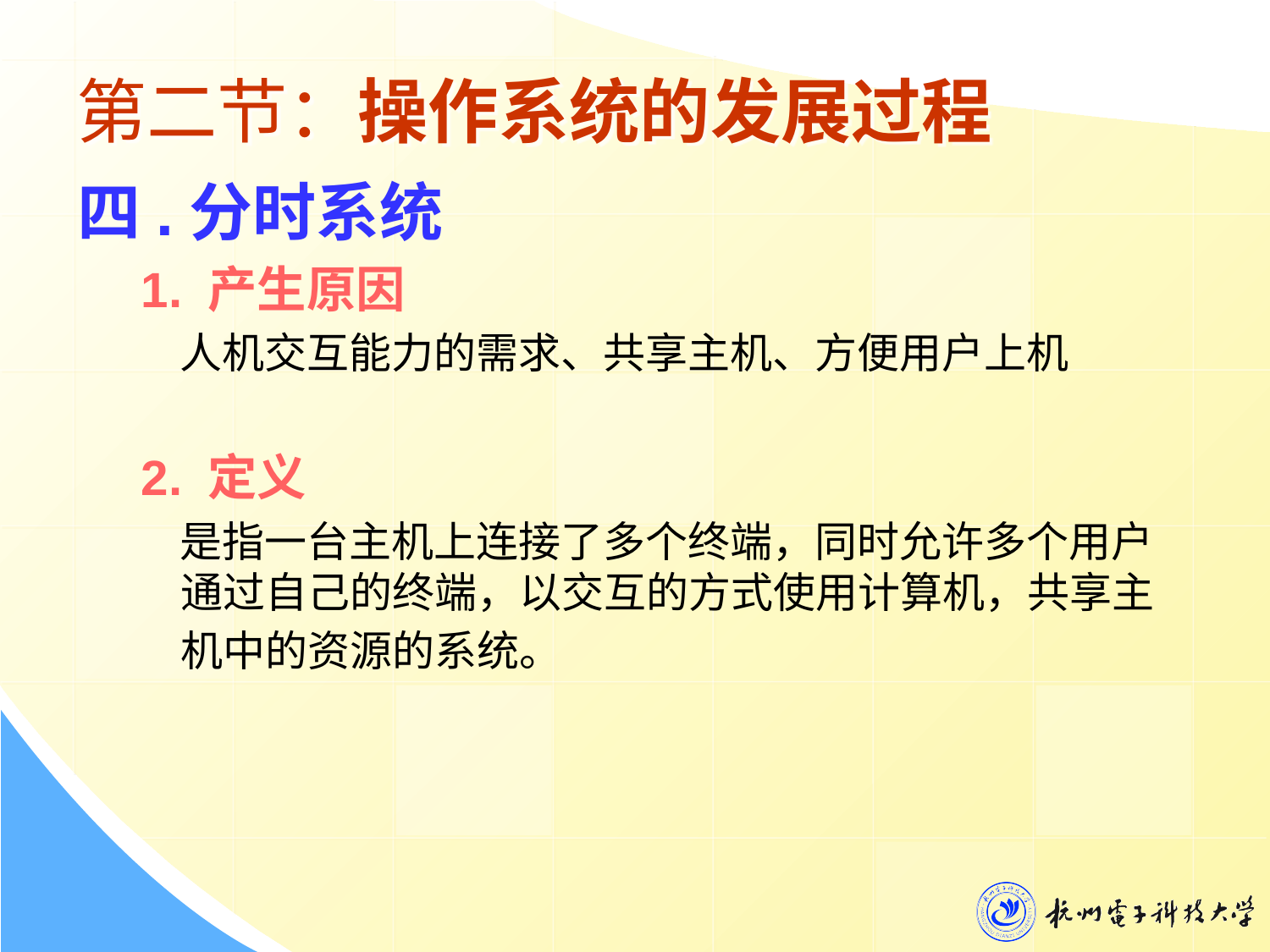

# 第二节：操作系统的发展过程
四.分时系统
1. 产生原因
   人机交互能力的需求、共享主机、方便用户上机

2. 定义
   是指一台主机上连接了多个终端，同时允许多个用户通过自己的终端，以交互的方式使用计算机，共享主机中的资源的系统。